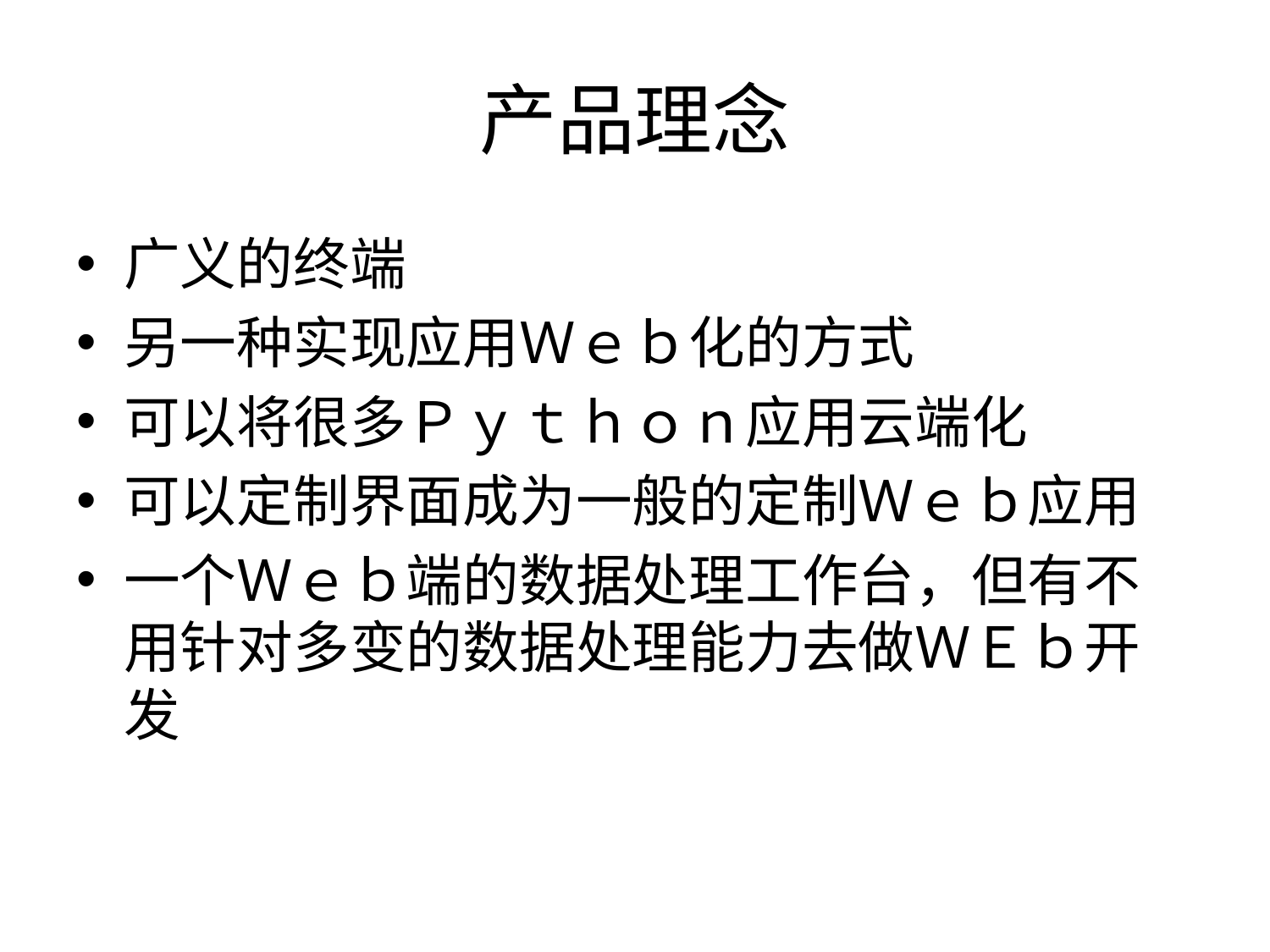

# 产品理念
广义的终端
另一种实现应用Ｗｅｂ化的方式
可以将很多Ｐｙｔｈｏｎ应用云端化
可以定制界面成为一般的定制Ｗｅｂ应用
一个Ｗｅｂ端的数据处理工作台，但有不用针对多变的数据处理能力去做ＷＥｂ开发